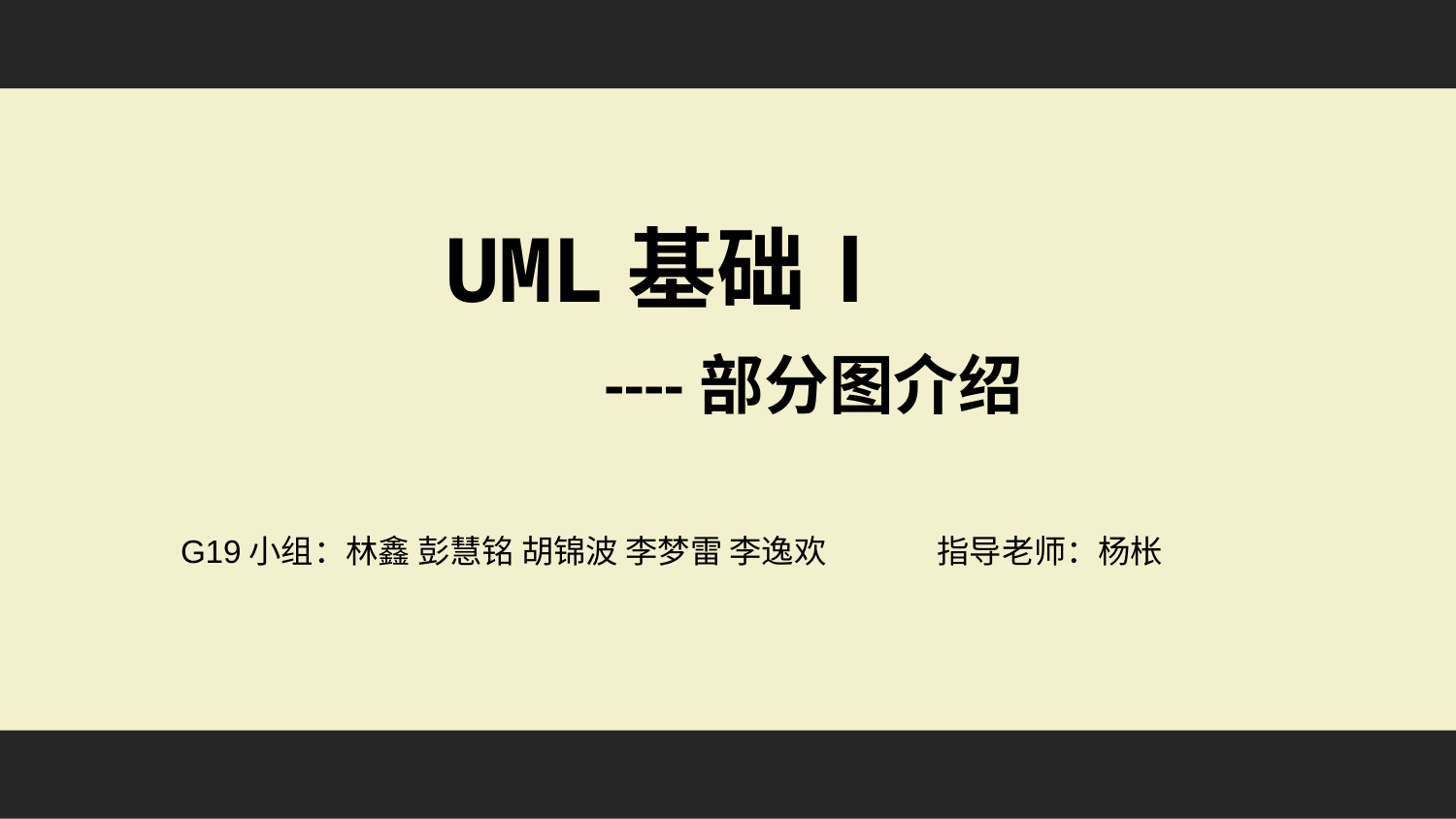

UML基础Ⅰ
	       ----部分图介绍

G19小组：林鑫 彭慧铭 胡锦波 李梦雷 李逸欢
指导老师：杨枨